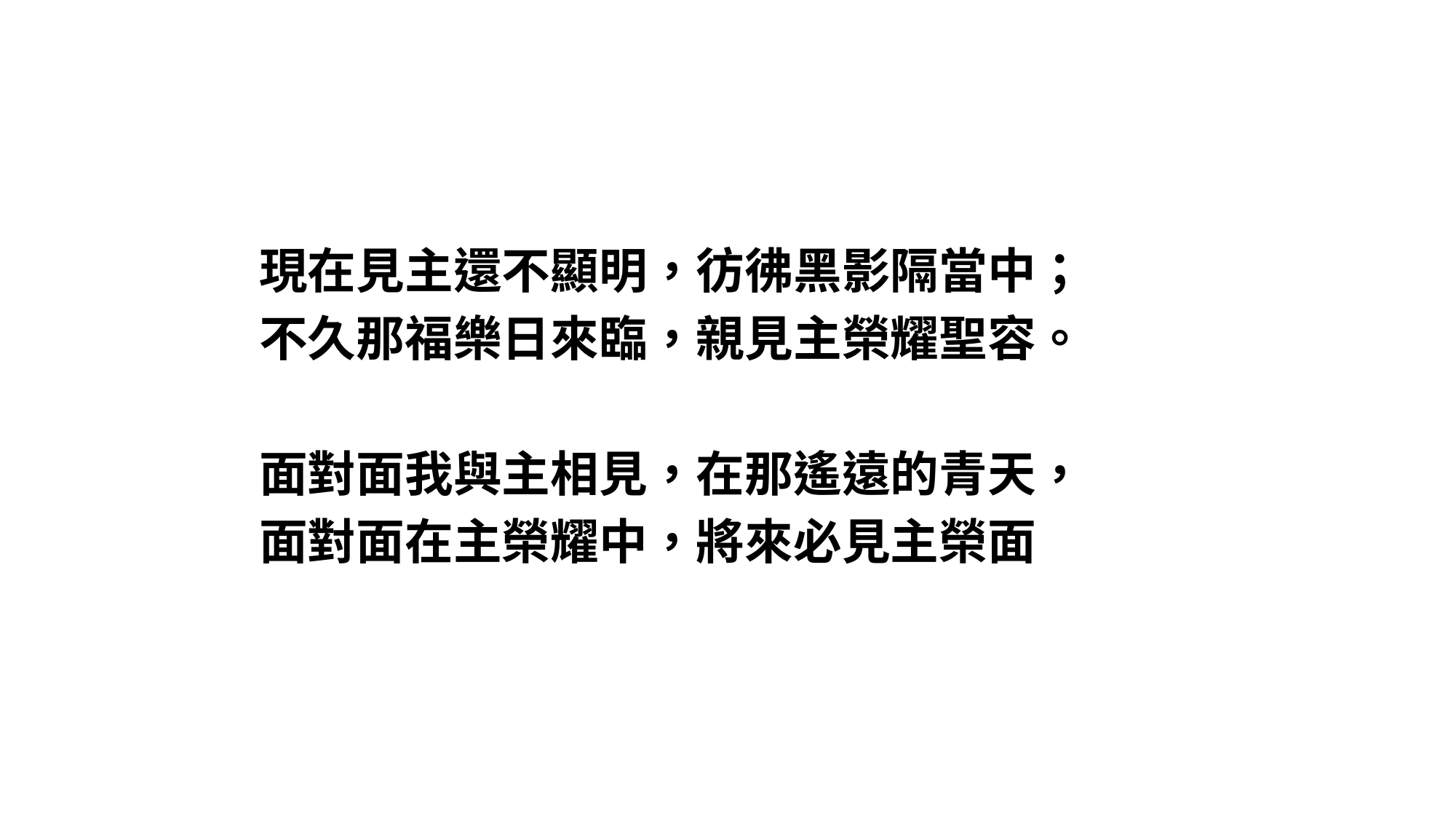

#
現在見主還不顯明，彷彿黑影隔當中；
不久那福樂日來臨，親見主榮耀聖容。

面對面我與主相見，在那遙遠的青天，
面對面在主榮耀中，將來必見主榮面